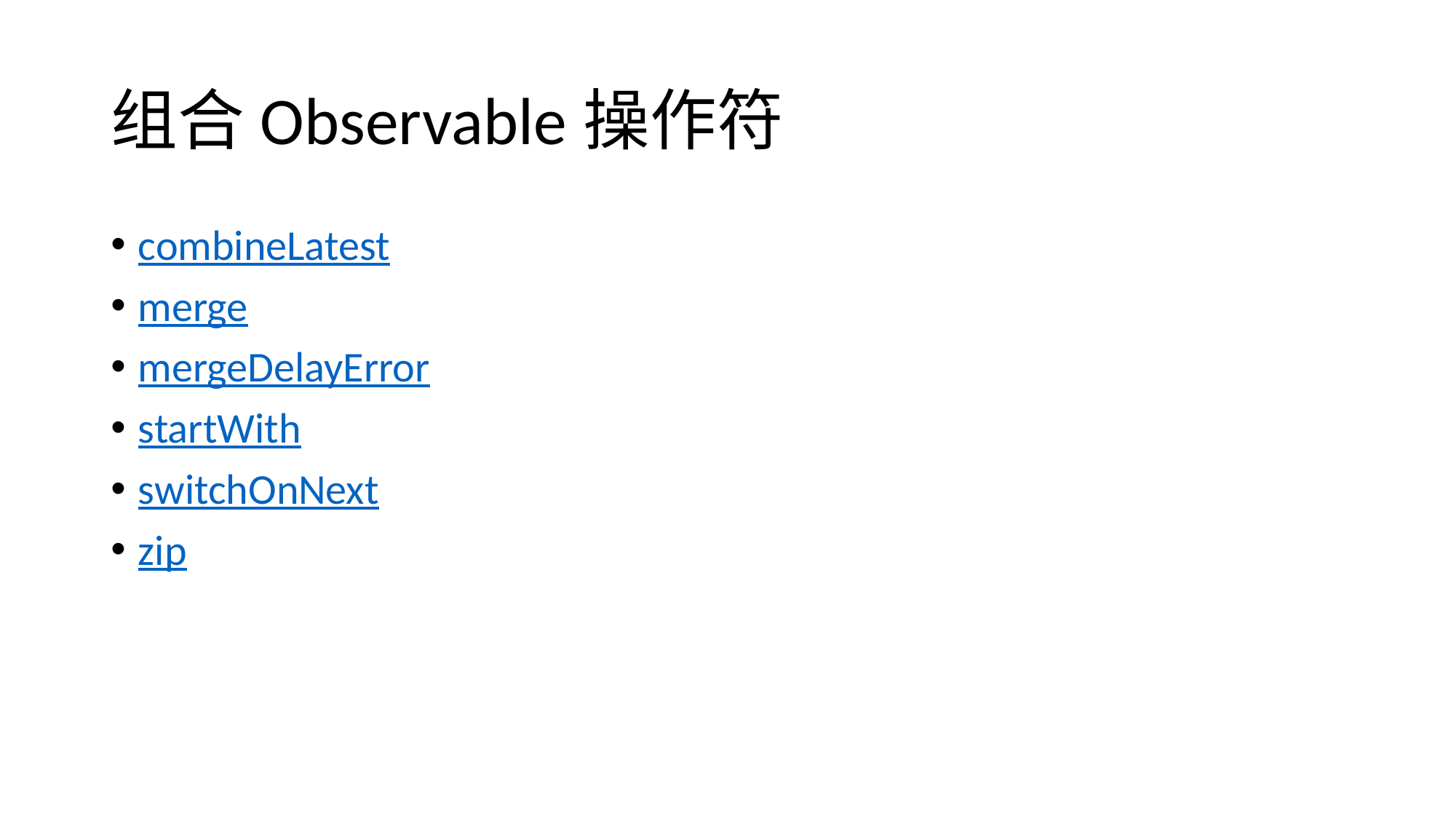

# 组合Observable操作符
combineLatest
merge
mergeDelayError
startWith
switchOnNext
zip